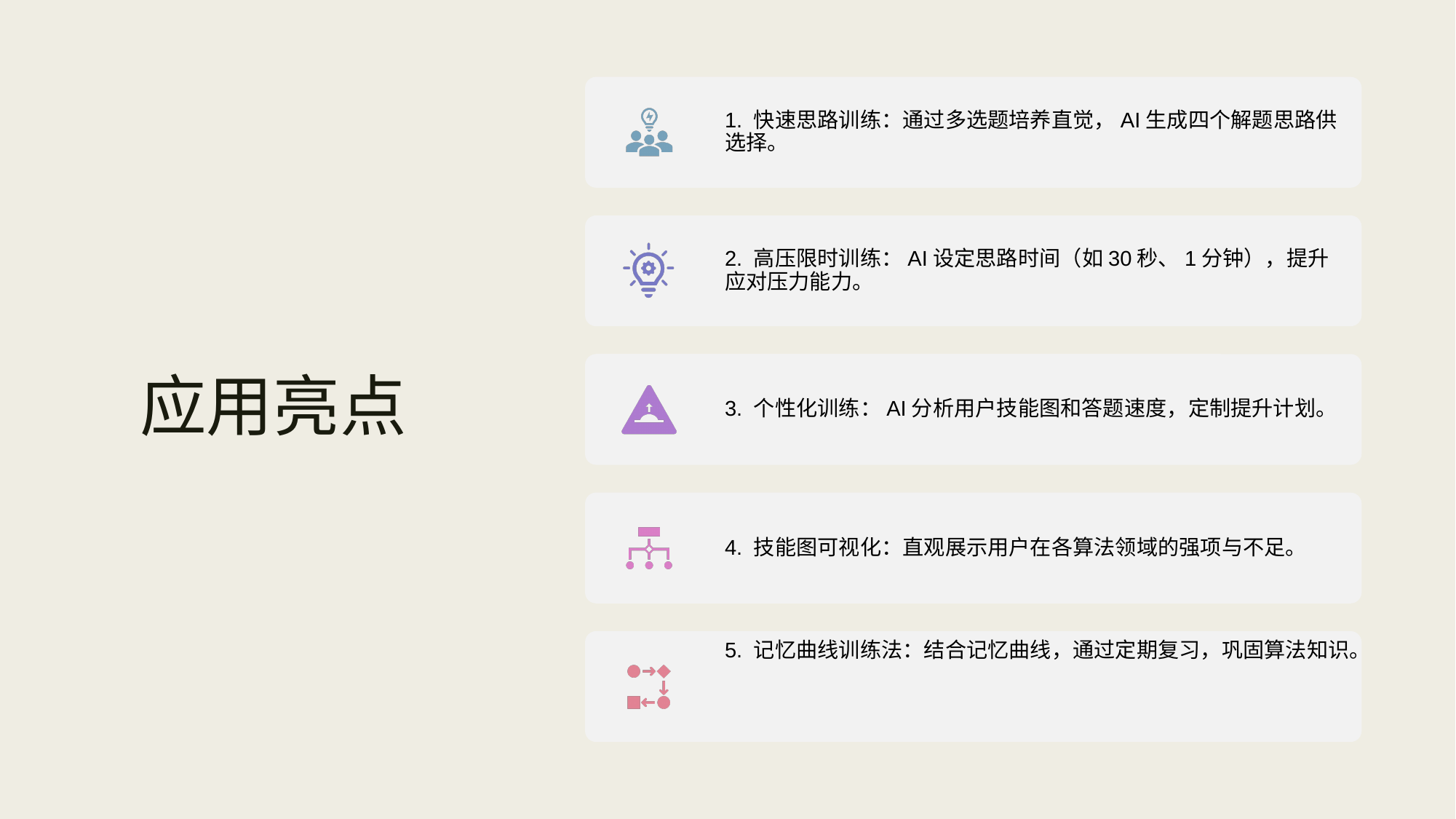

# 应用亮点
1. 快速思路训练：通过多选题培养直觉，AI生成四个解题思路供选择。
2. 高压限时训练：AI设定思路时间（如30秒、1分钟），提升应对压力能力。
3. 个性化训练：AI分析用户技能图和答题速度，定制提升计划。
4. 技能图可视化：直观展示用户在各算法领域的强项与不足。
5. 记忆曲线训练法：结合记忆曲线，通过定期复习，巩固算法知识。